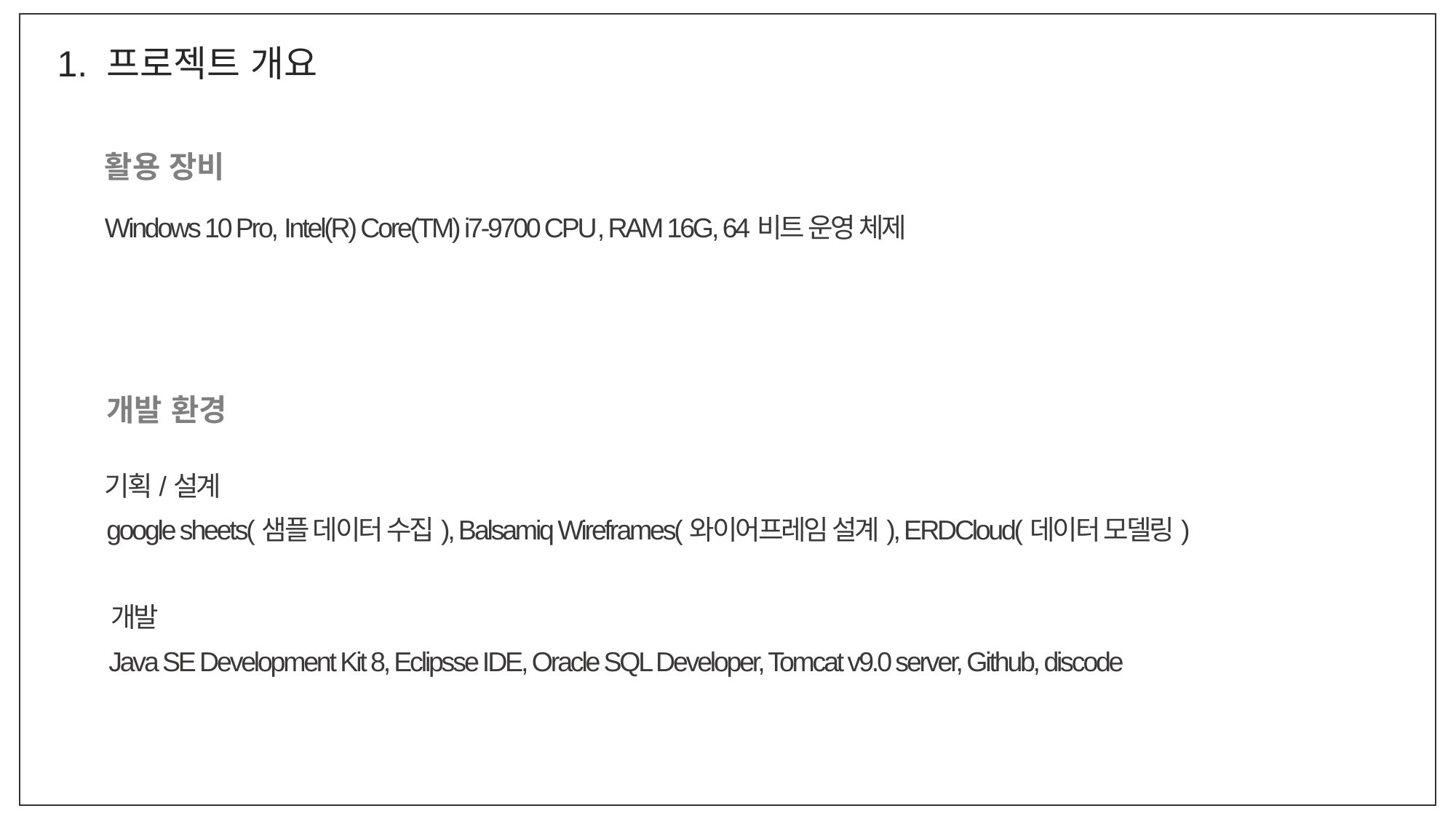

1. 프로젝트 개요
활용 장비
Windows 10 Pro, Intel(R) Core(TM) i7-9700 CPU, RAM 16G, 64비트 운영 체제
개발 환경
기획/설계

google sheets(샘플 데이터 수집), Balsamiq Wireframes(와이어프레임 설계), ERDCloud(데이터 모델링)

개발
Java SE Development Kit 8, Eclipsse IDE, Oracle SQL Developer, Tomcat v9.0 server, Github, discode